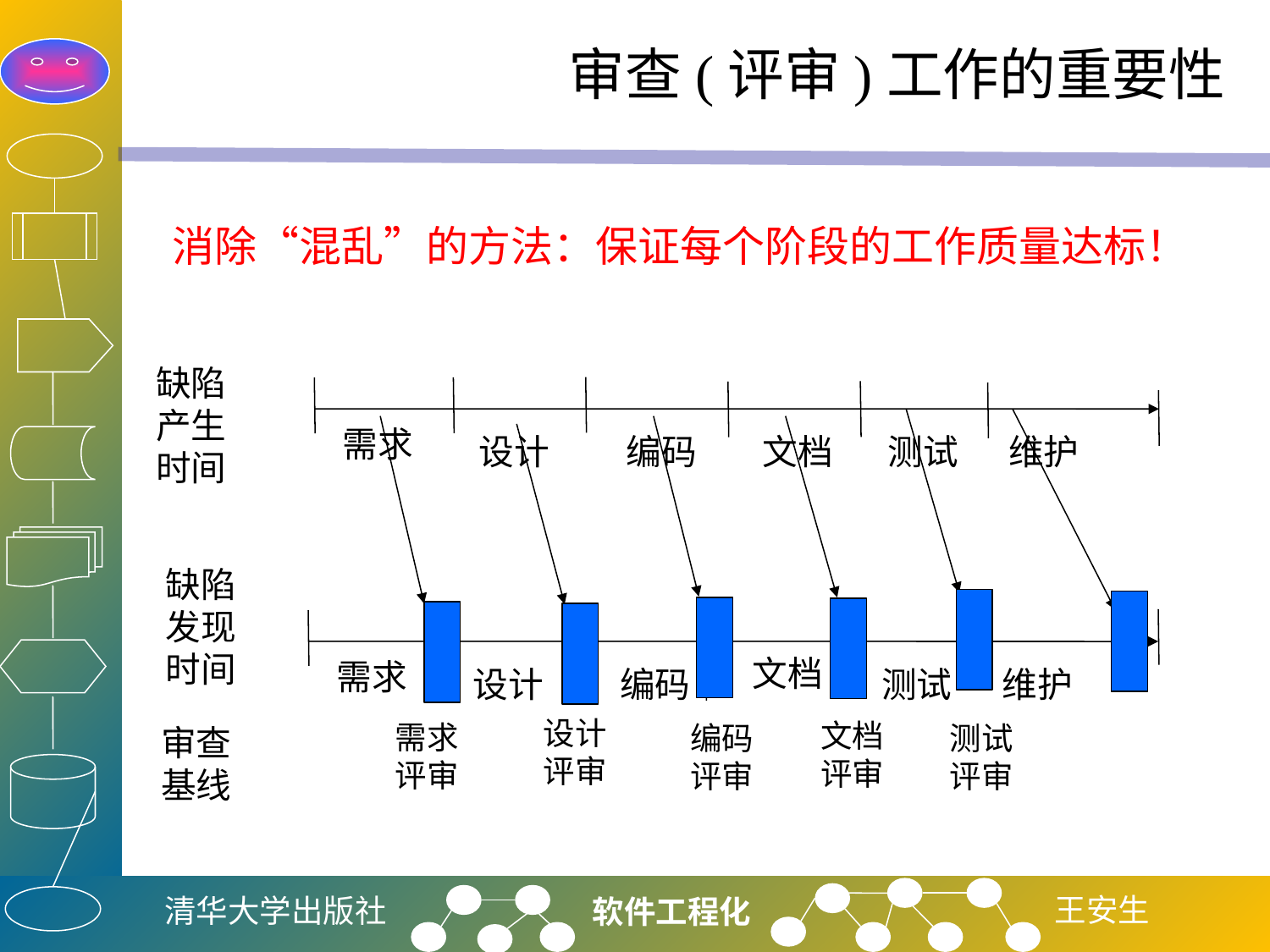

# 审查(评审)工作的重要性
消除“混乱”的方法：保证每个阶段的工作质量达标！

缺陷产生时间

需求

维护
设计

编码
文档
测试
缺陷发现时间

文档
需求
维护
设计
编码
测试
设计
评审
文档
评审
需求
评审
编码
评审
测试
评审
审查
基线